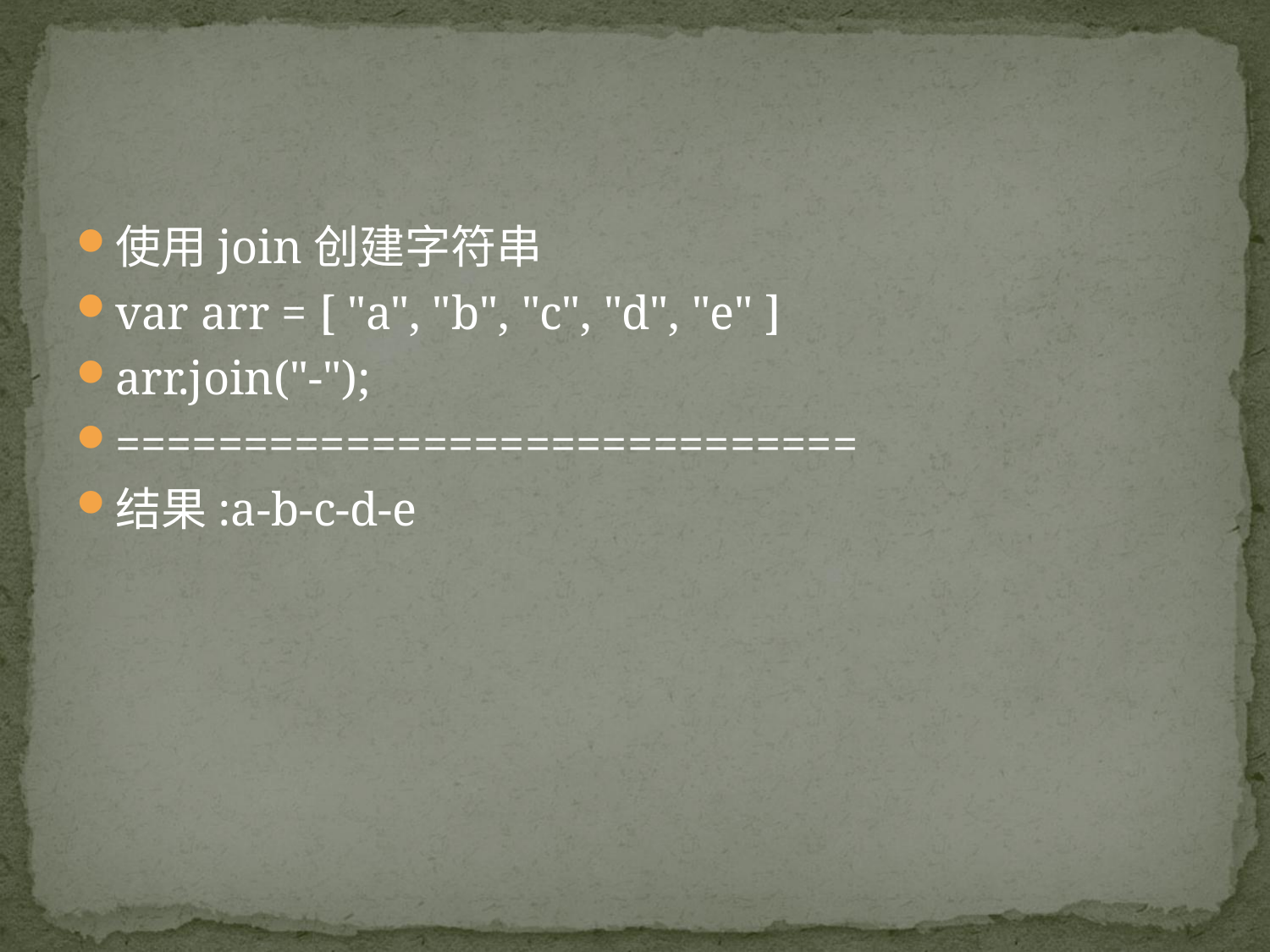

#
使用join创建字符串
var arr = [ "a", "b", "c", "d", "e" ]
arr.join("-");
=============================
结果:a-b-c-d-e